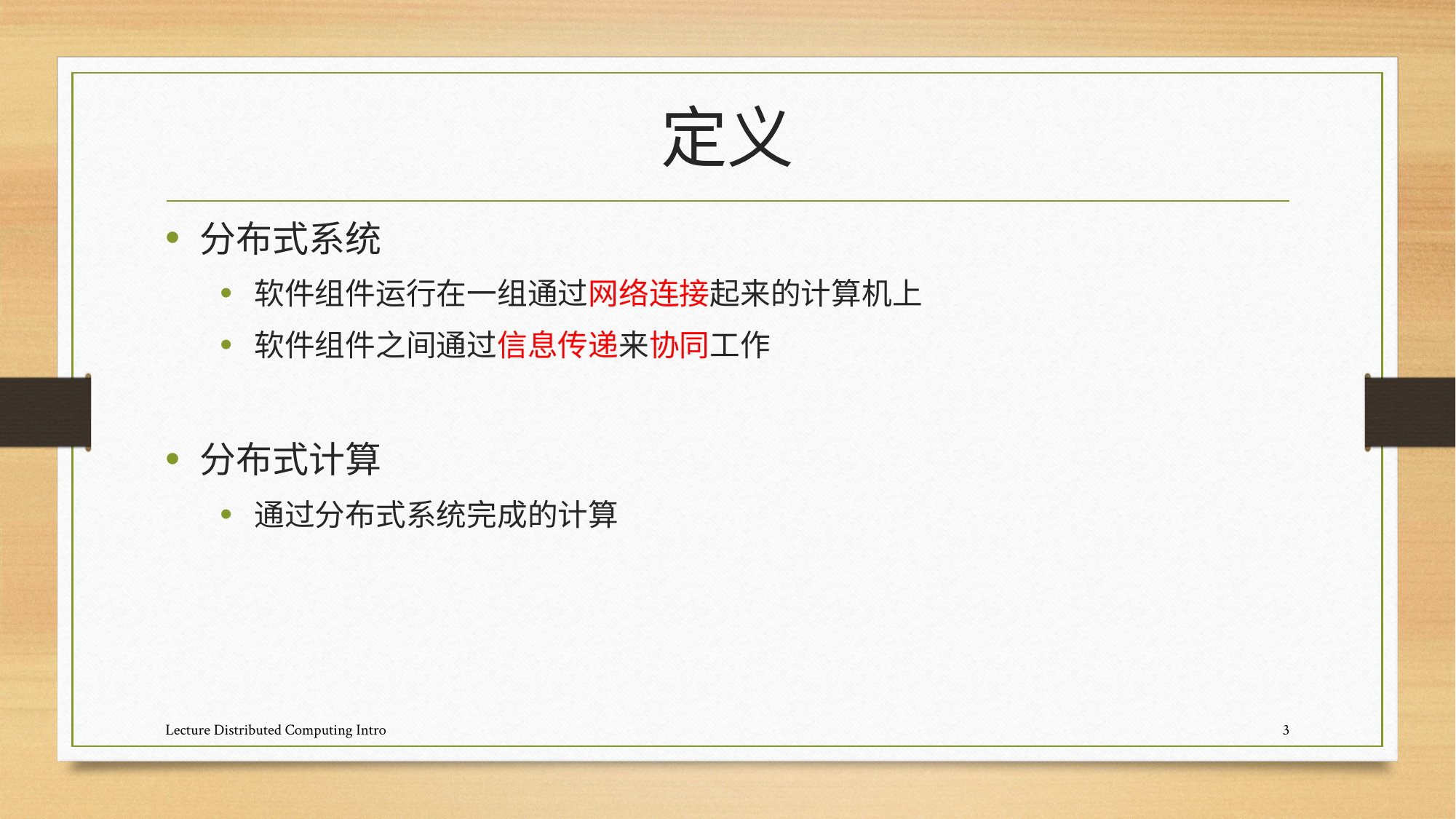

# 定义
分布式系统
软件组件运行在一组通过网络连接起来的计算机上
软件组件之间通过信息传递来协同工作

分布式计算
通过分布式系统完成的计算
Lecture Distributed Computing Intro
3